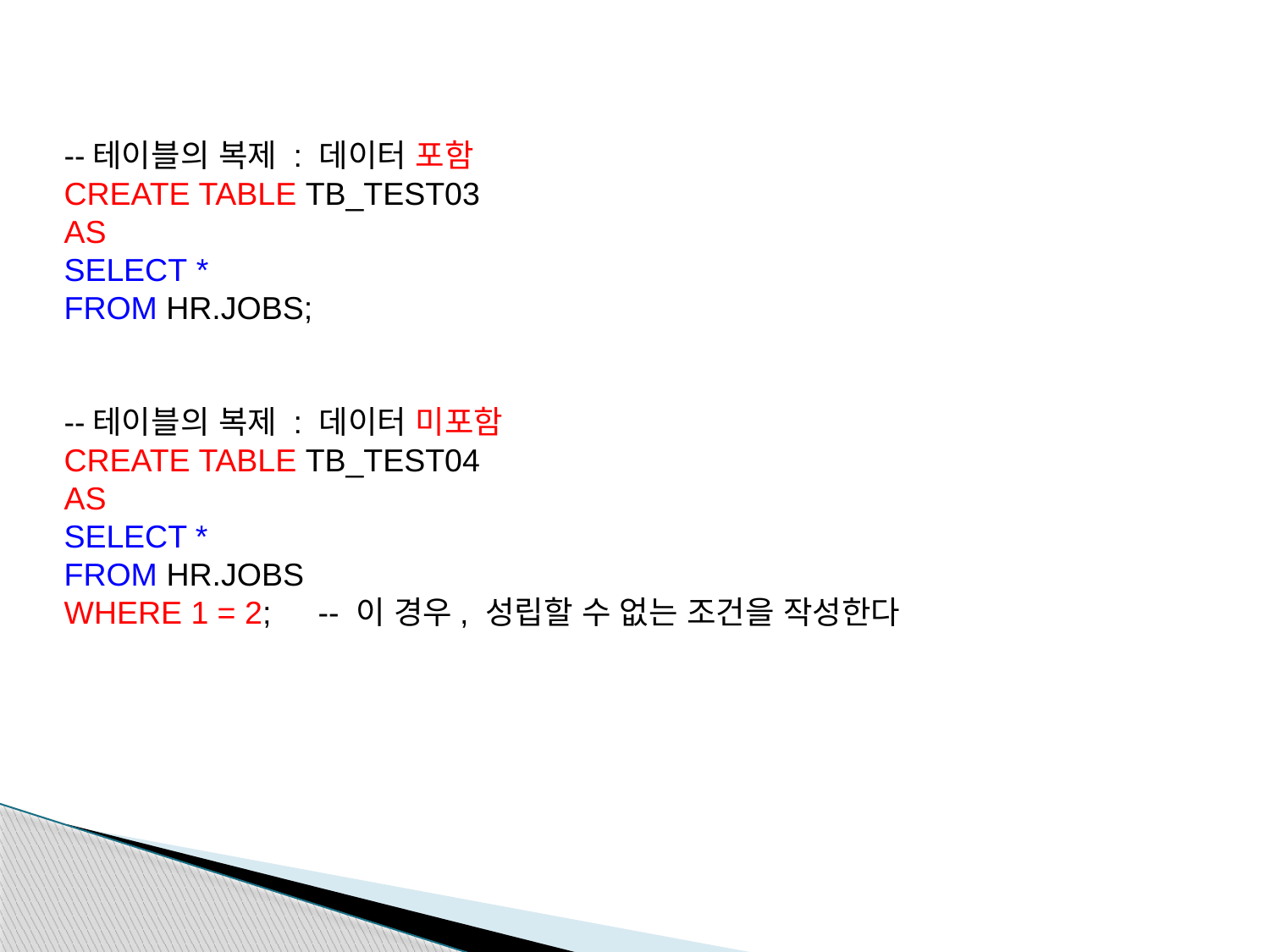

--테이블의 복제 : 데이터 포함
CREATE TABLE TB_TEST03
AS
SELECT *
FROM HR.JOBS;

--테이블의 복제 : 데이터 미포함
CREATE TABLE TB_TEST04
AS
SELECT *
FROM HR.JOBS
WHERE 1 = 2; 	-- 이 경우, 성립할 수 없는 조건을 작성한다